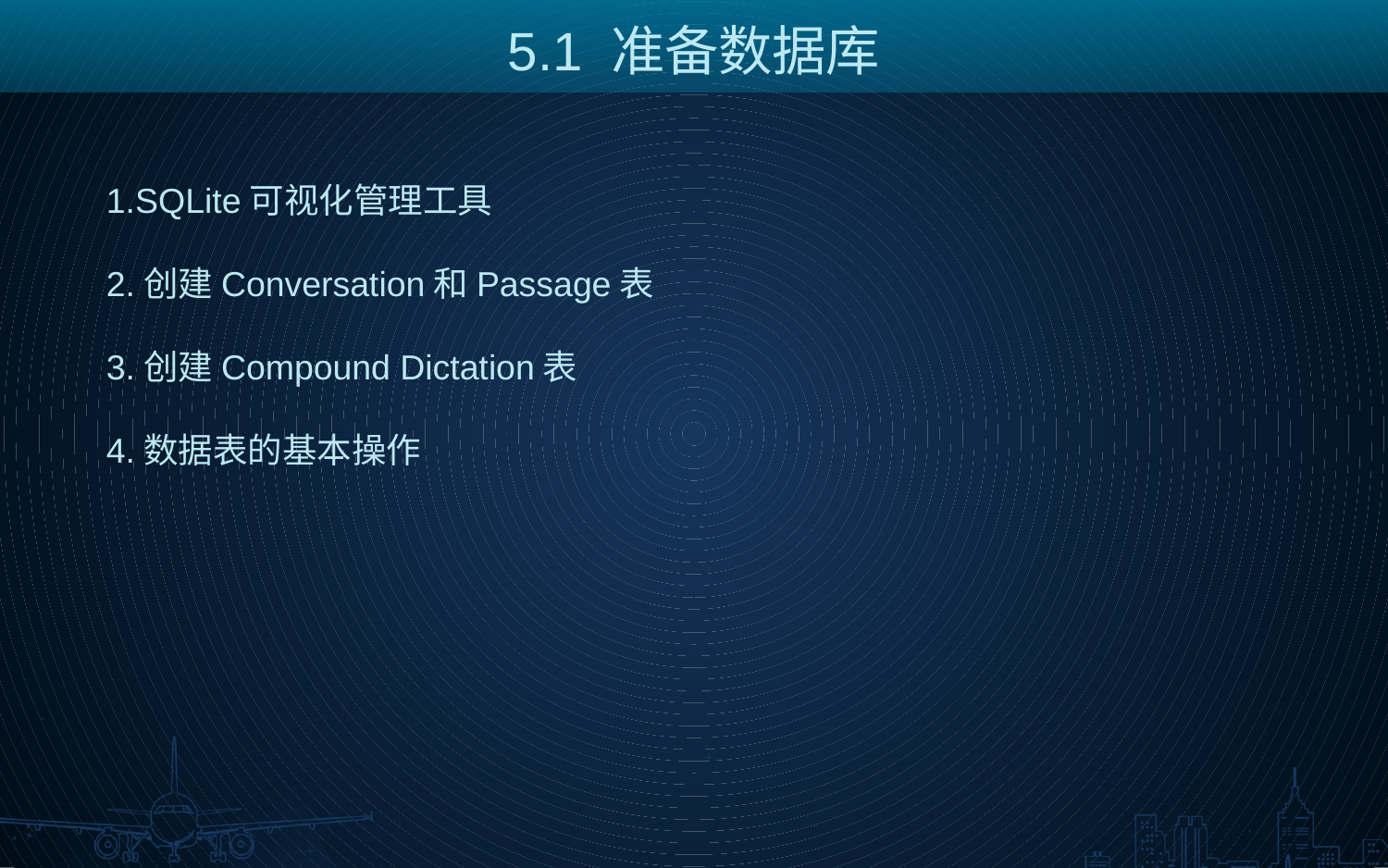

5.1 准备数据库
1.SQLite可视化管理工具

2.创建Conversation和Passage表

3.创建Compound Dictation表

4.数据表的基本操作